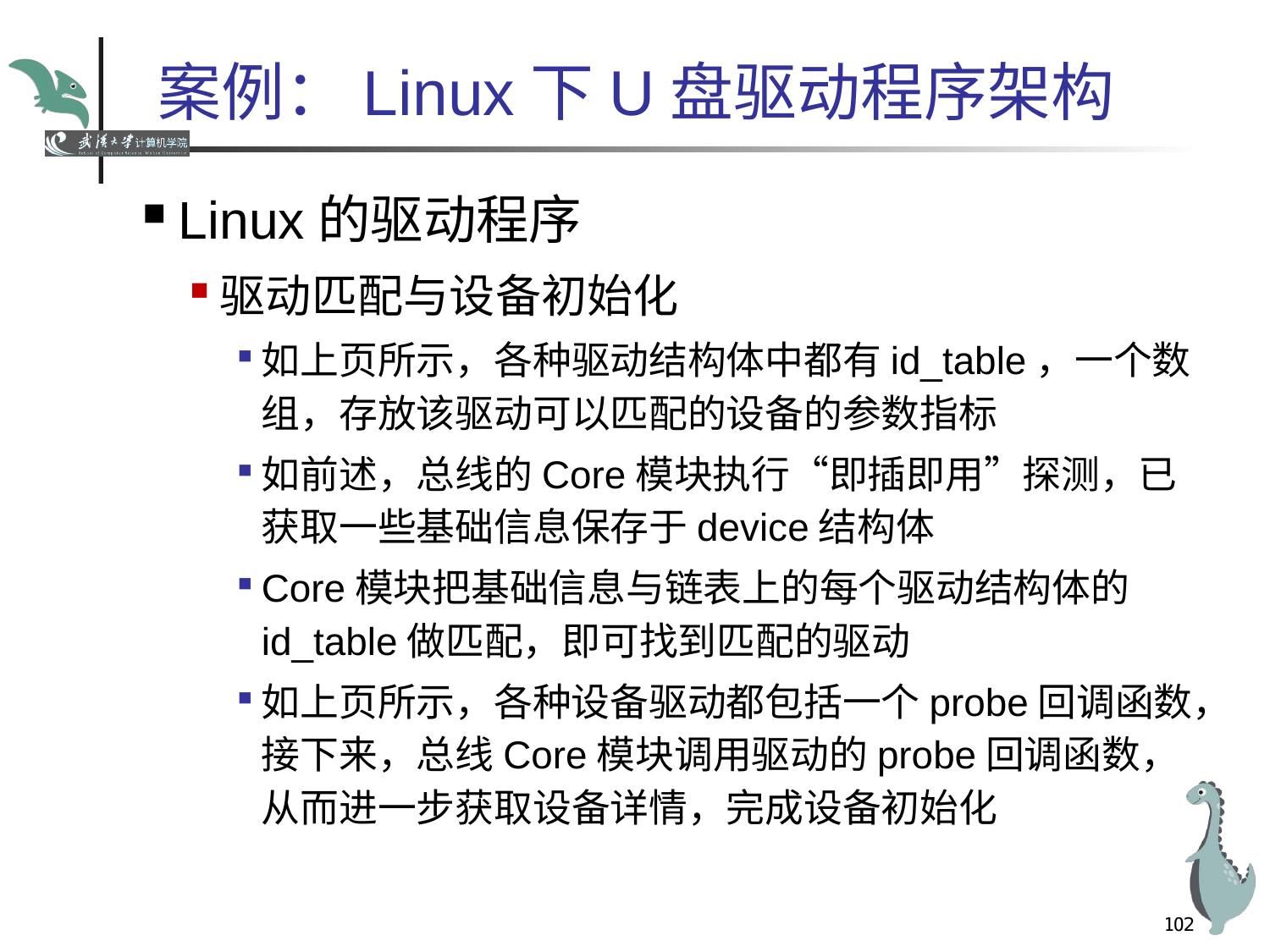

# 案例：Linux下U盘驱动程序架构
Linux的驱动程序
驱动匹配与设备初始化
如上页所示，各种驱动结构体中都有id_table，一个数组，存放该驱动可以匹配的设备的参数指标
如前述，总线的Core模块执行“即插即用”探测，已获取一些基础信息保存于device结构体
Core模块把基础信息与链表上的每个驱动结构体的id_table做匹配，即可找到匹配的驱动
如上页所示，各种设备驱动都包括一个probe回调函数，接下来，总线Core模块调用驱动的probe回调函数，从而进一步获取设备详情，完成设备初始化
102